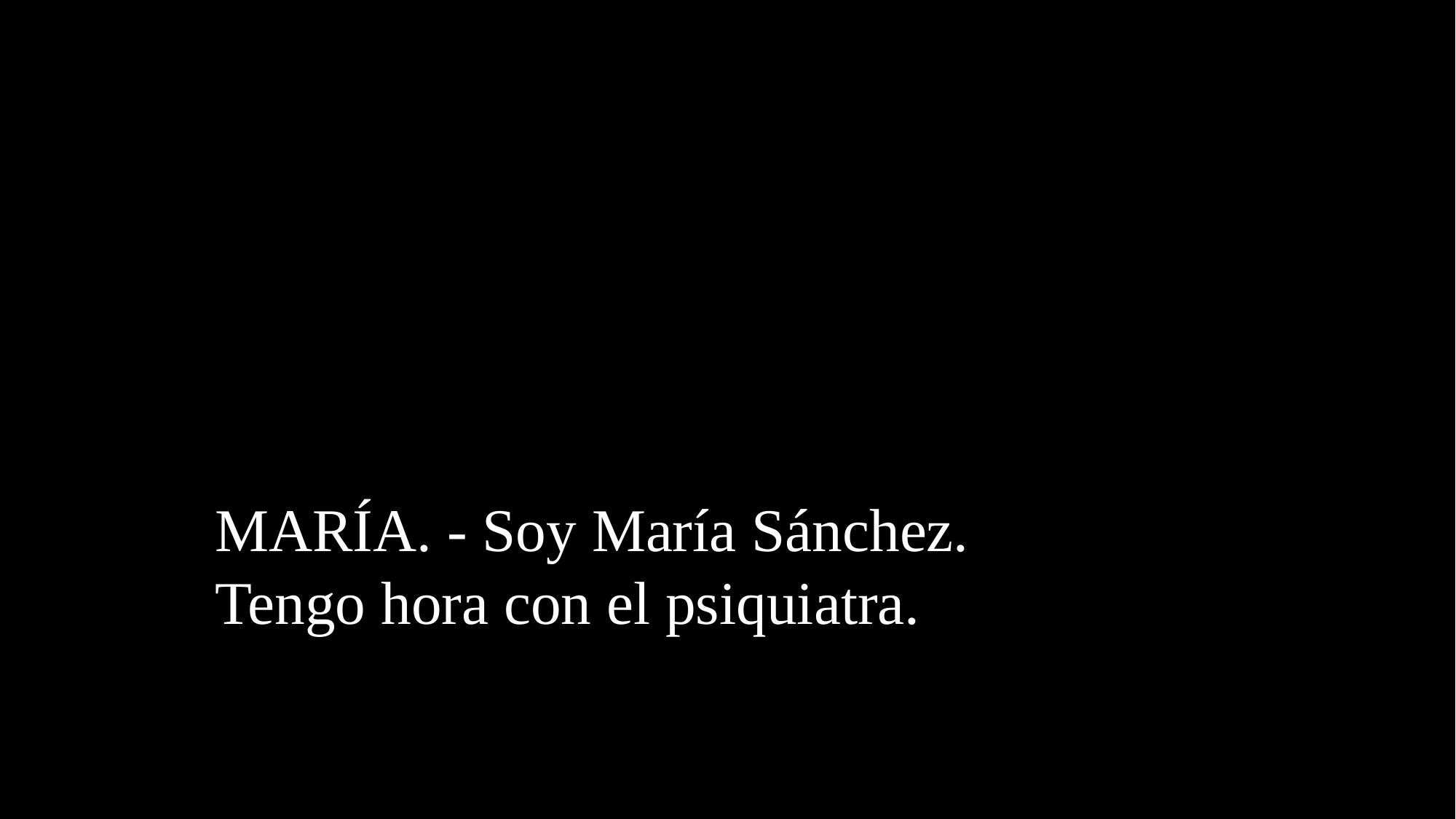

MARÍA. - Soy María Sánchez. Tengo hora con el psiquiatra.

マリア: マリアサンチェスです 精神科医との予約があります